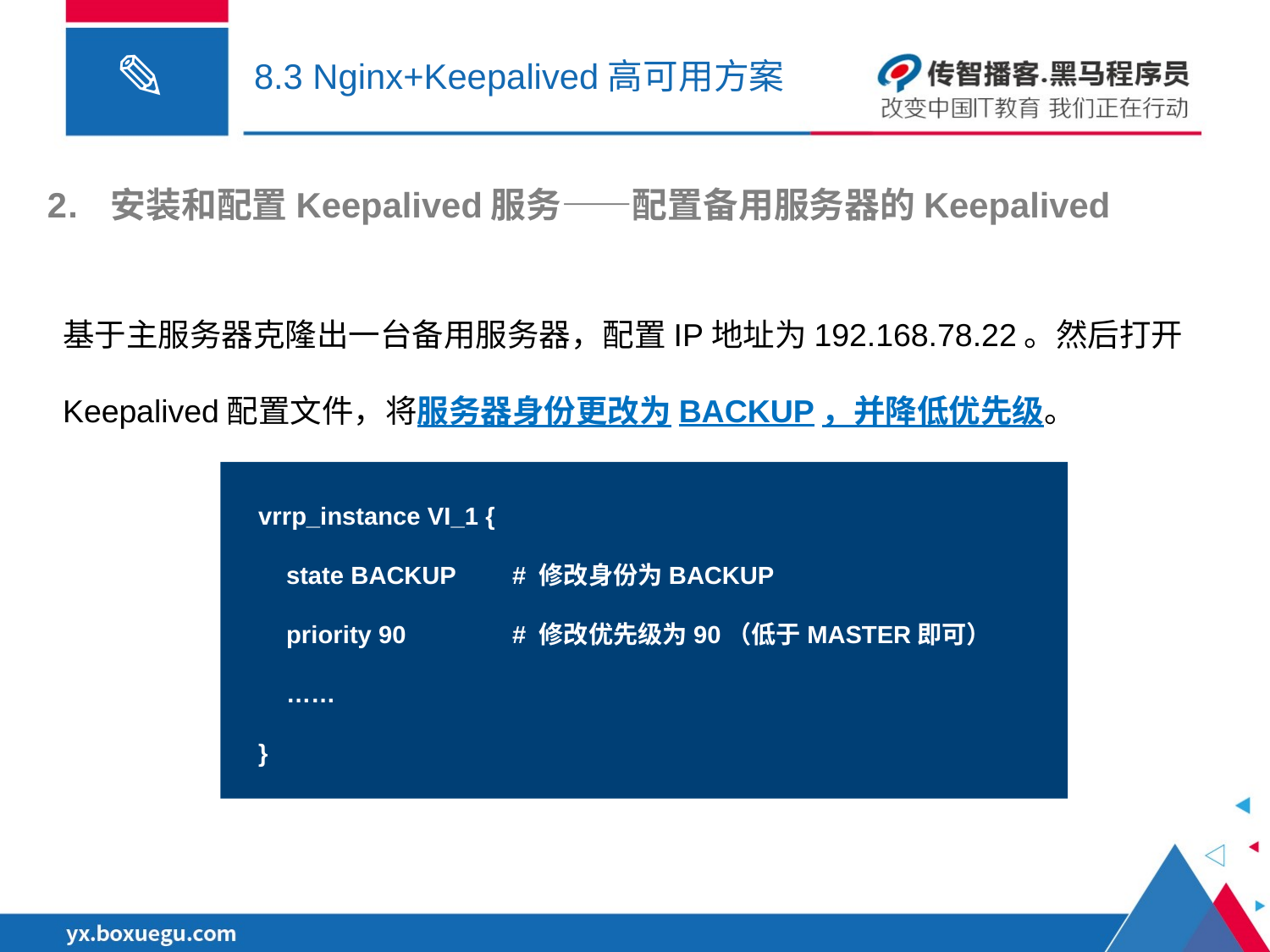

# 8.3 Nginx+Keepalived高可用方案
安装和配置Keepalived服务——配置备用服务器的Keepalived
基于主服务器克隆出一台备用服务器，配置IP地址为192.168.78.22。然后打开Keepalived配置文件，将服务器身份更改为BACKUP，并降低优先级。

vrrp_instance VI_1 {
    state BACKUP	# 修改身份为BACKUP
    priority 90	# 修改优先级为90（低于MASTER即可）
    ……
}